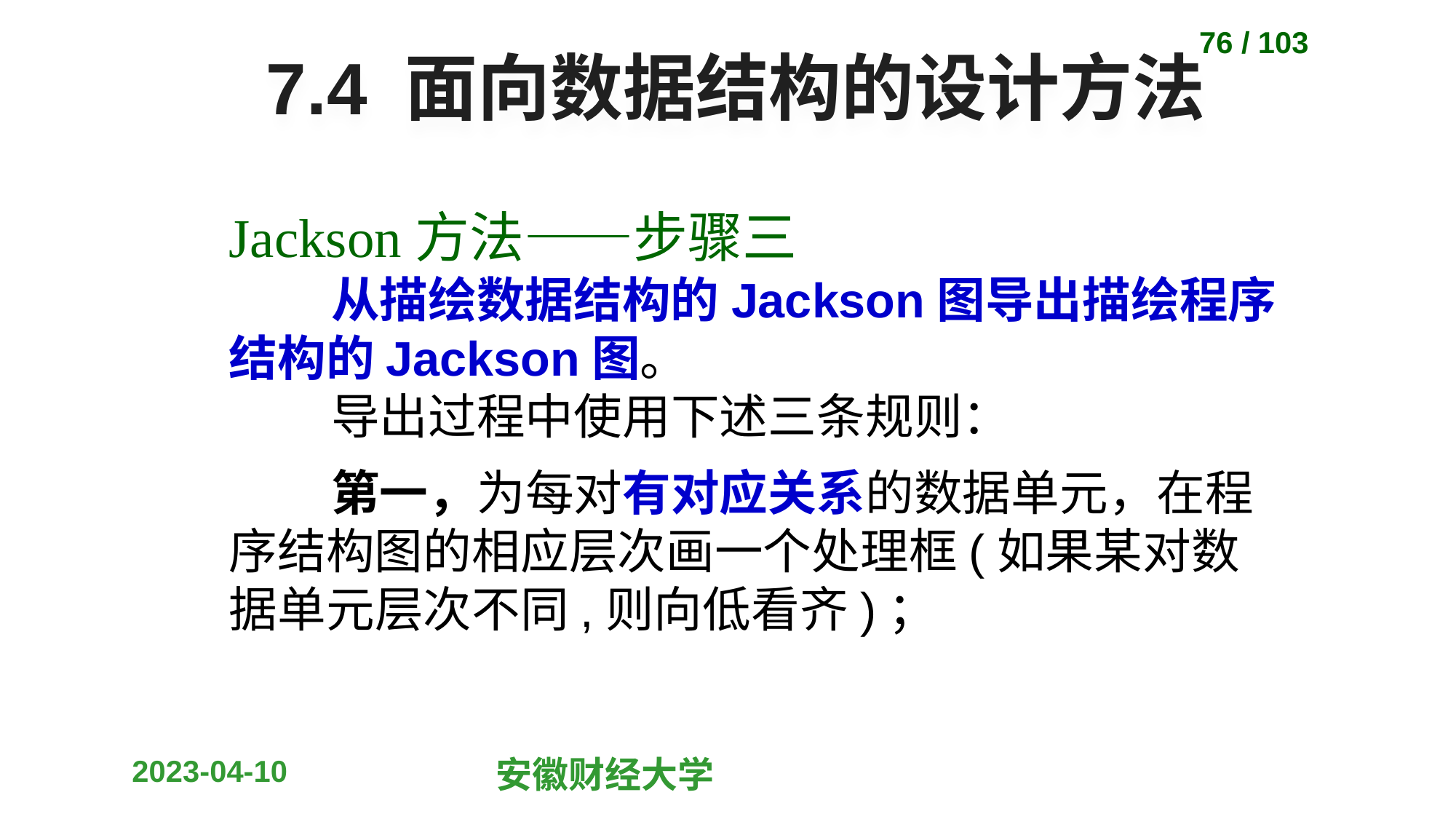

76 / 103
# 7.4 面向数据结构的设计方法
Jackson方法——步骤三
从描绘数据结构的Jackson图导出描绘程序结构的Jackson图。
导出过程中使用下述三条规则：
第一，为每对有对应关系的数据单元，在程序结构图的相应层次画一个处理框(如果某对数据单元层次不同,则向低看齐)；
2023-04-10
安徽财经大学